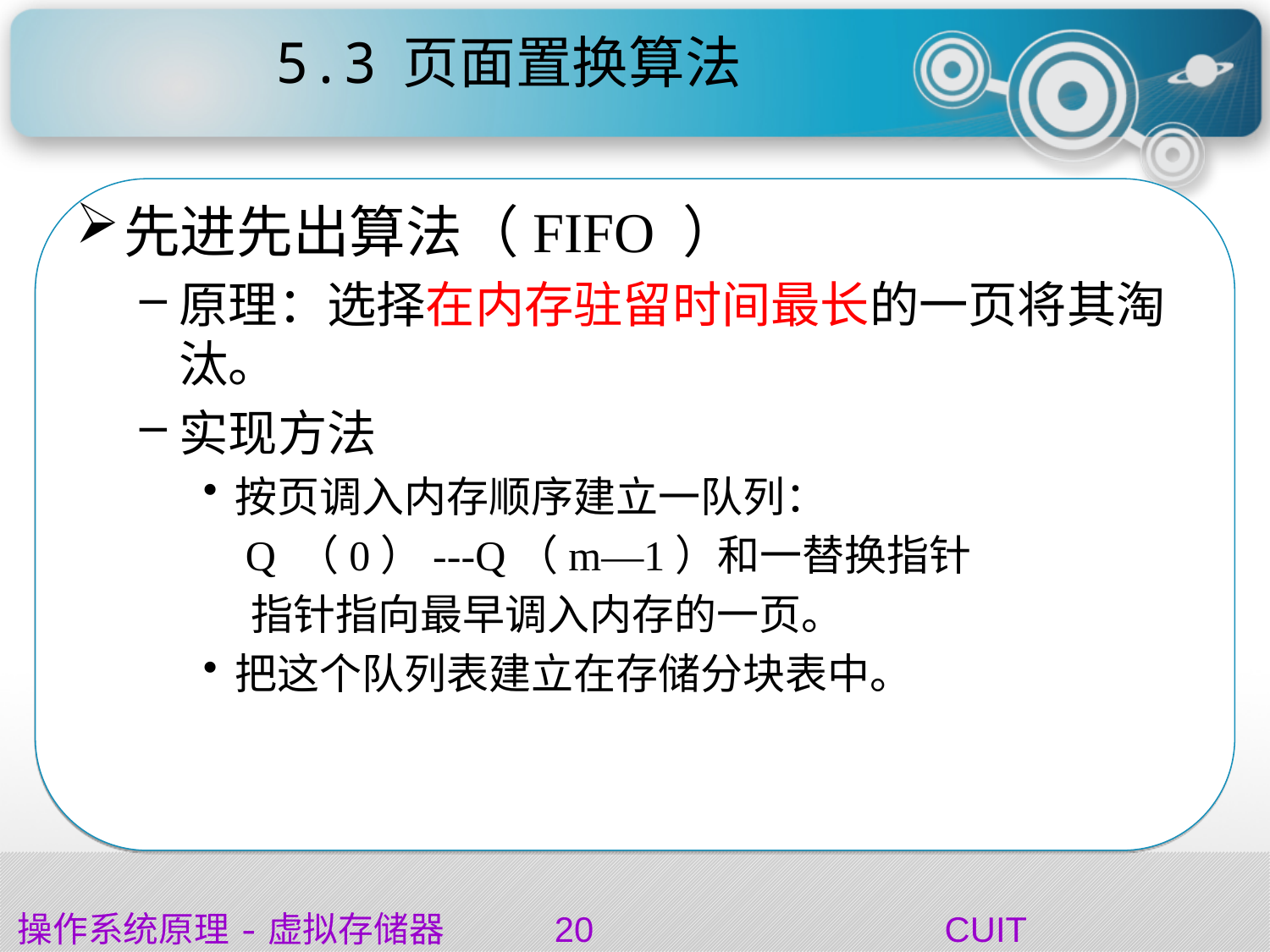

# 5.3	页面置换算法
先进先出算法（FIFO ）
原理：选择在内存驻留时间最长的一页将其淘汰。
实现方法
按页调入内存顺序建立一队列：
    Q （0）---Q（m—1）和一替换指针
    指针指向最早调入内存的一页。
把这个队列表建立在存储分块表中。